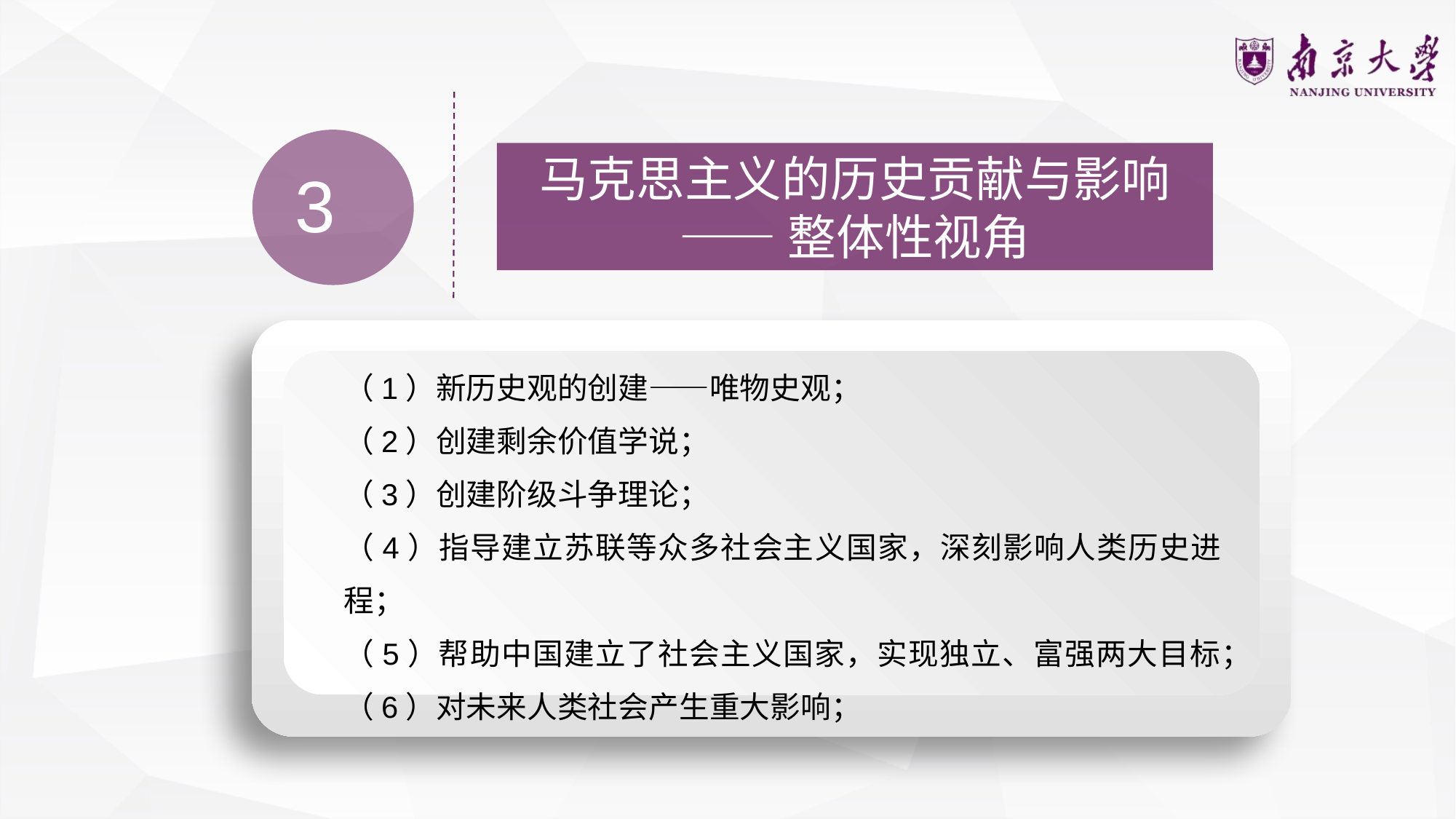

3
马克思主义的历史贡献与影响
——整体性视角

（1）新历史观的创建——唯物史观；
（2）创建剩余价值学说；
（3）创建阶级斗争理论；
（4）指导建立苏联等众多社会主义国家，深刻影响人类历史进程；
（5）帮助中国建立了社会主义国家，实现独立、富强两大目标；
（6）对未来人类社会产生重大影响；